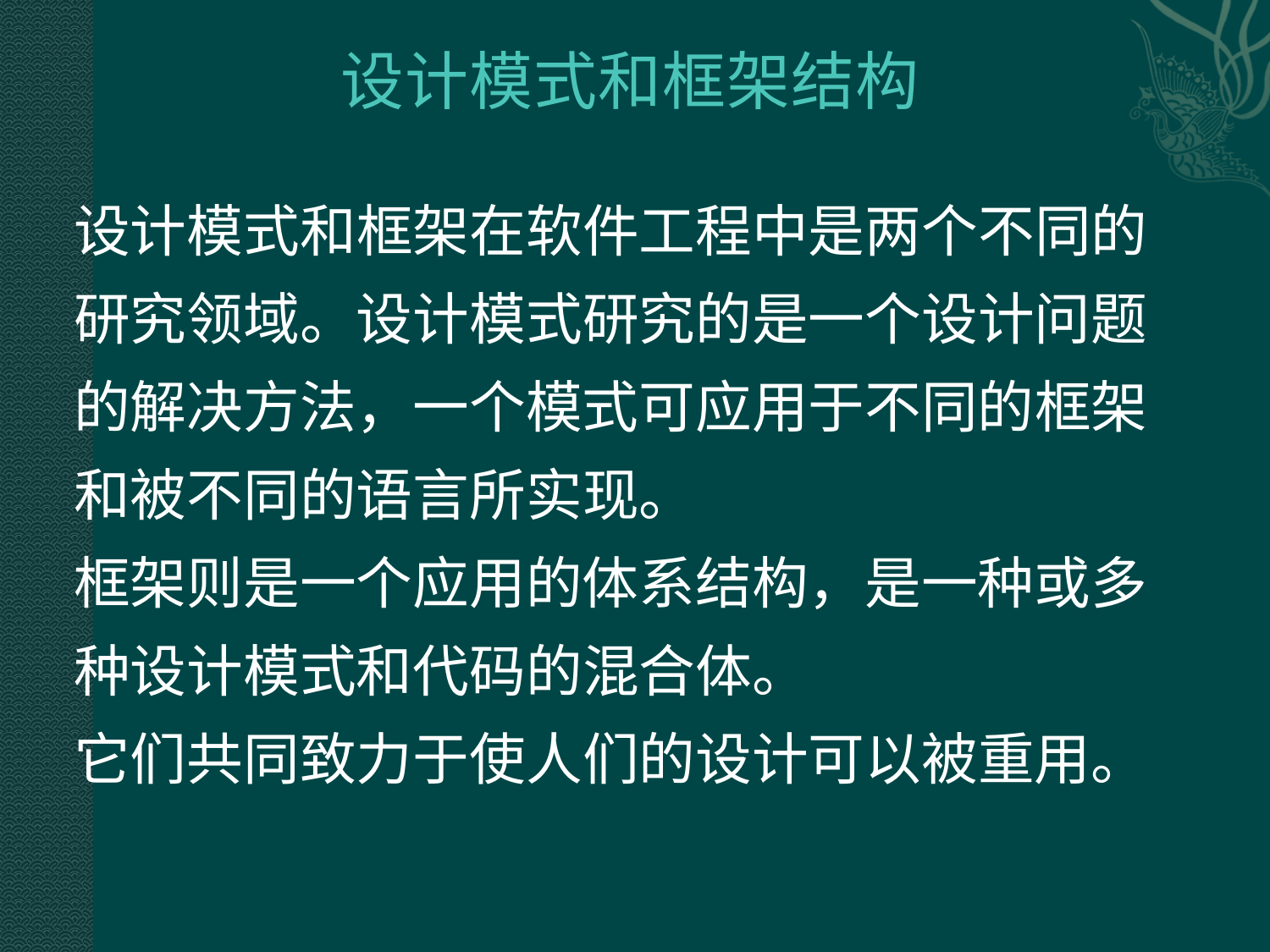

# 设计模式和框架结构
设计模式和框架在软件工程中是两个不同的研究领域。设计模式研究的是一个设计问题的解决方法，一个模式可应用于不同的框架和被不同的语言所实现。
框架则是一个应用的体系结构，是一种或多种设计模式和代码的混合体。
它们共同致力于使人们的设计可以被重用。